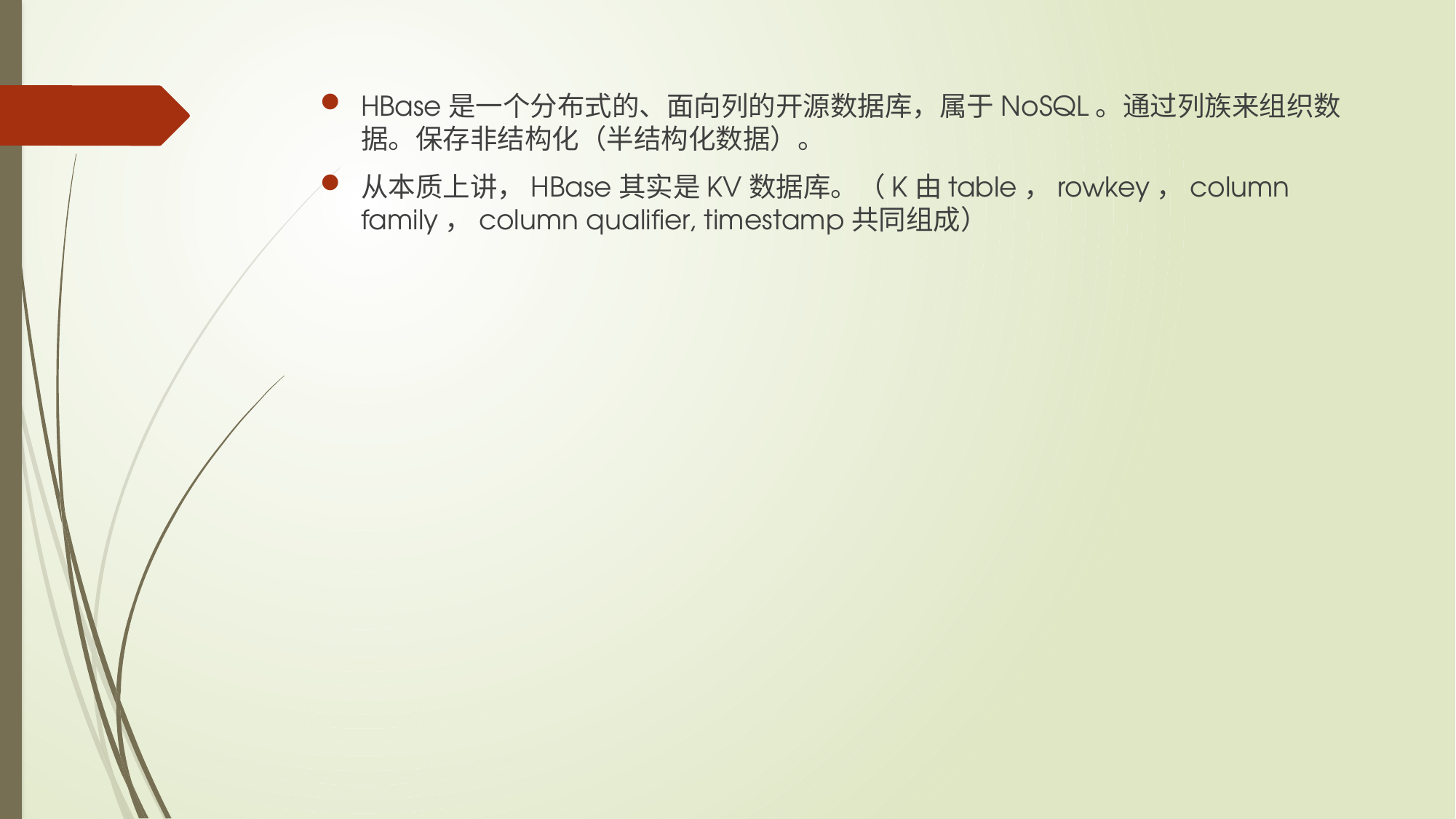

HBase是一个分布式的、面向列的开源数据库，属于NoSQL。通过列族来组织数据。保存非结构化（半结构化数据）。
从本质上讲，HBase其实是KV数据库。（K由table，rowkey，column family，column qualifier, timestamp共同组成）